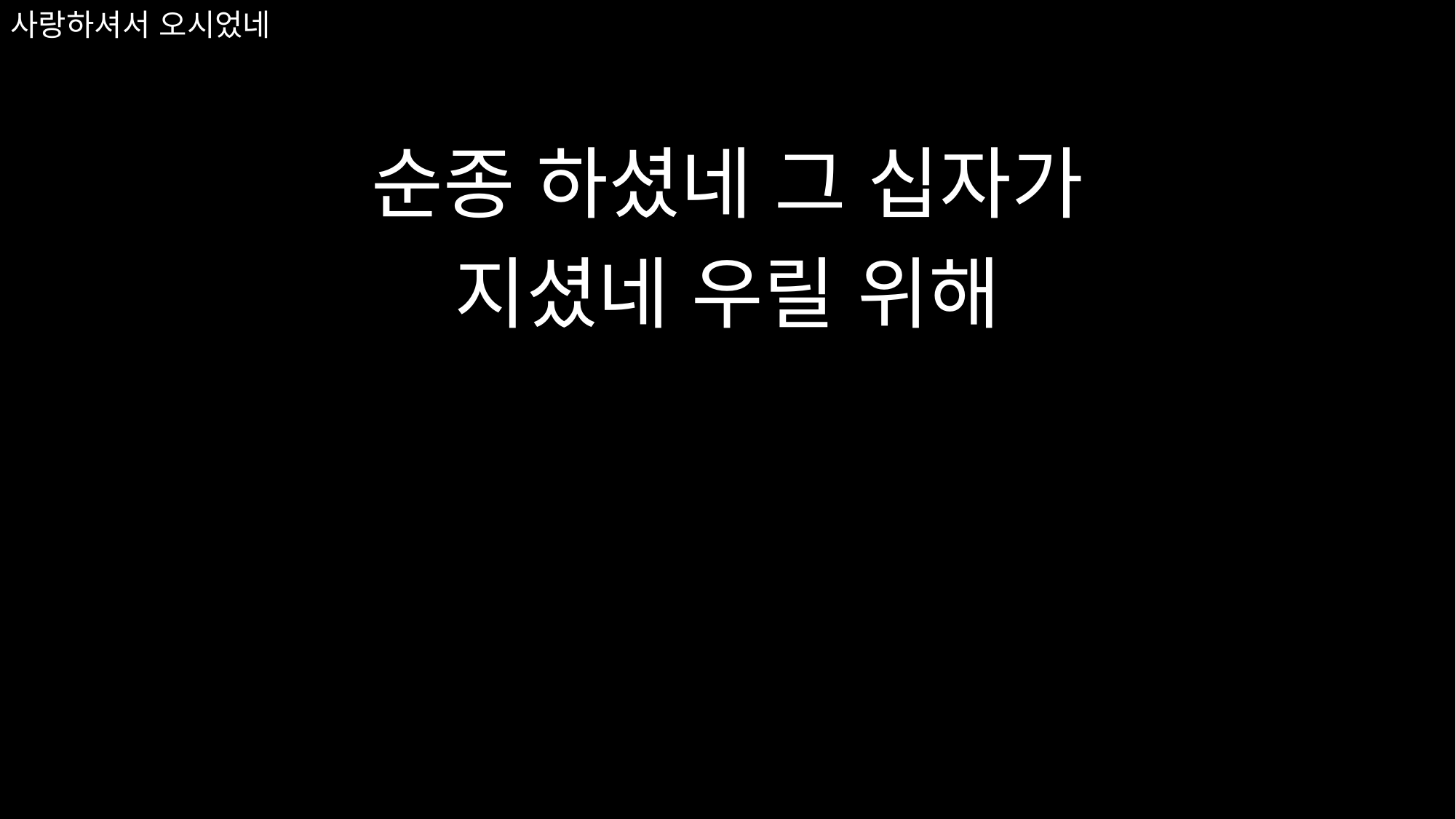

순종 하셨네 그 십자가
지셨네 우릴 위해
# 사랑하셔서 오시었네